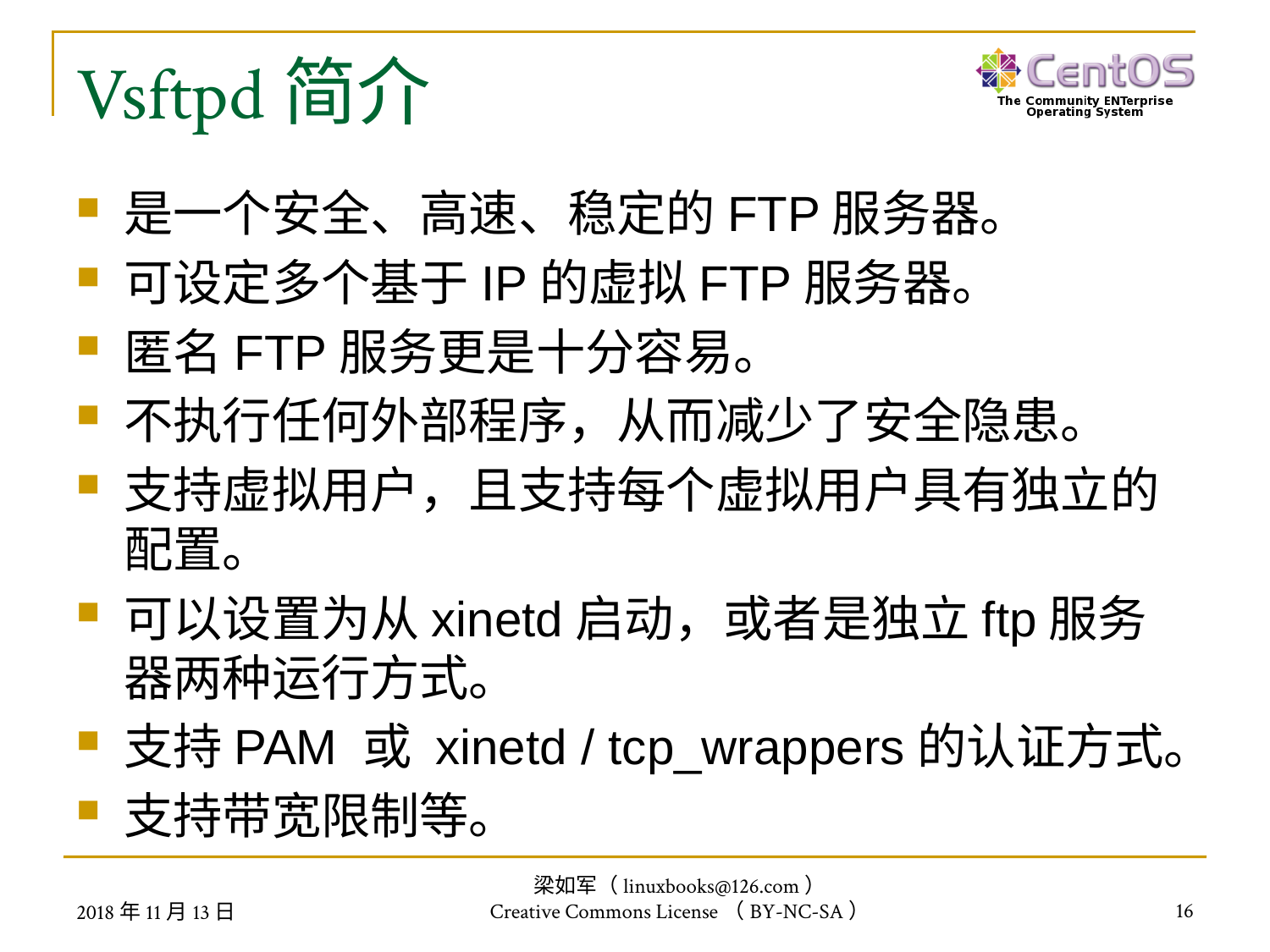

# Vsftpd简介
是一个安全、高速、稳定的FTP服务器。
可设定多个基于IP的虚拟FTP服务器。
匿名FTP服务更是十分容易。
不执行任何外部程序，从而减少了安全隐患。
支持虚拟用户，且支持每个虚拟用户具有独立的配置。
可以设置为从xinetd启动，或者是独立ftp服务器两种运行方式。
支持PAM 或 xinetd / tcp_wrappers的认证方式。
支持带宽限制等。
梁如军（linuxbooks@126.com）
Creative Commons License（BY-NC-SA）
2018年11月13日
16